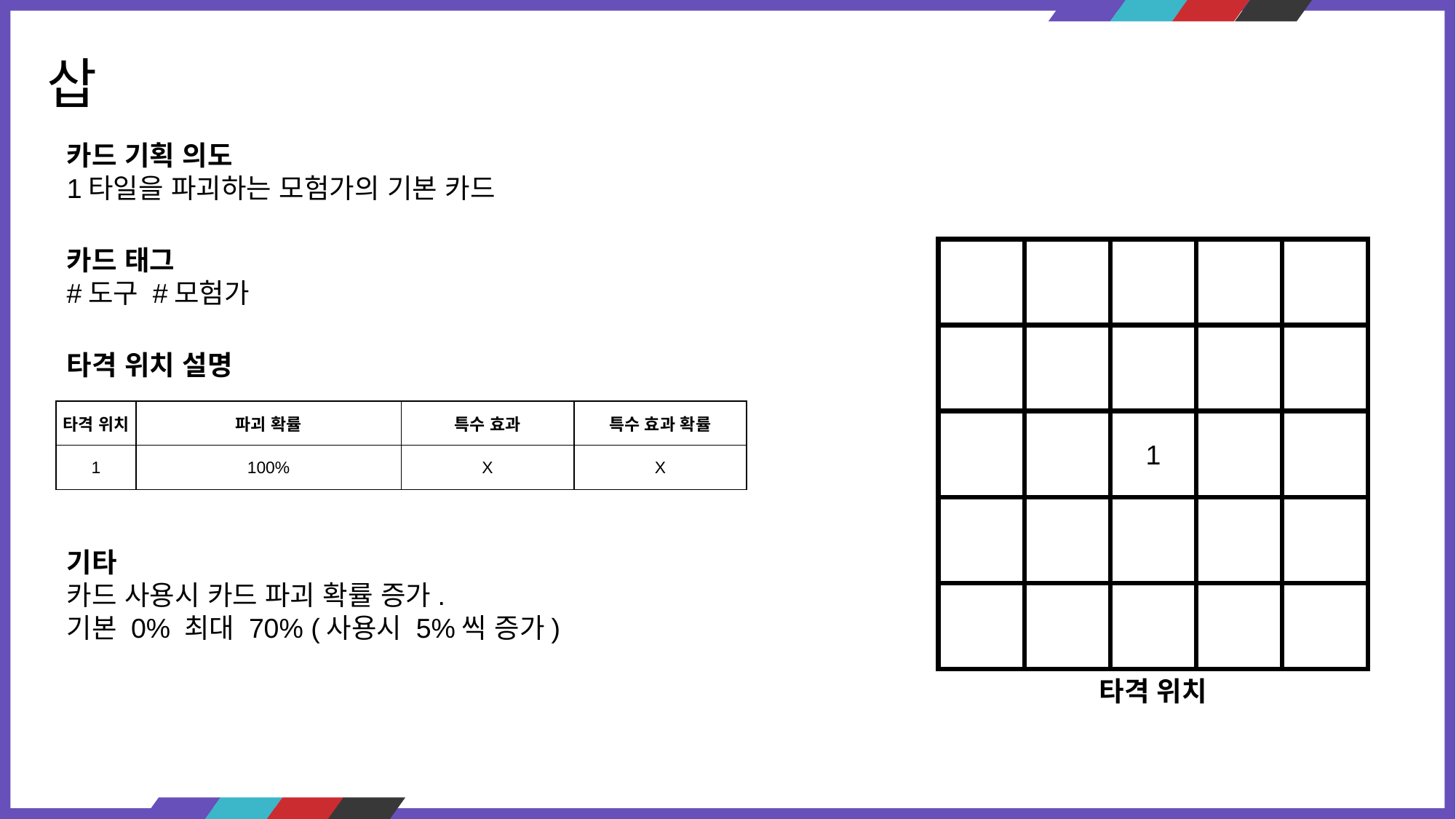

삽
카드 기획 의도
1타일을 파괴하는 모험가의 기본 카드
카드 태그
#도구 #모험가

타격 위치 설명
| 타격 위치 | 파괴 확률 | 특수 효과 | 특수 효과 확률 |
| --- | --- | --- | --- |
| 1 | 100% | X | X |

1

기타
카드 사용시 카드 파괴 확률 증가.
기본 0% 최대 70% (사용시 5%씩 증가)

타격 위치